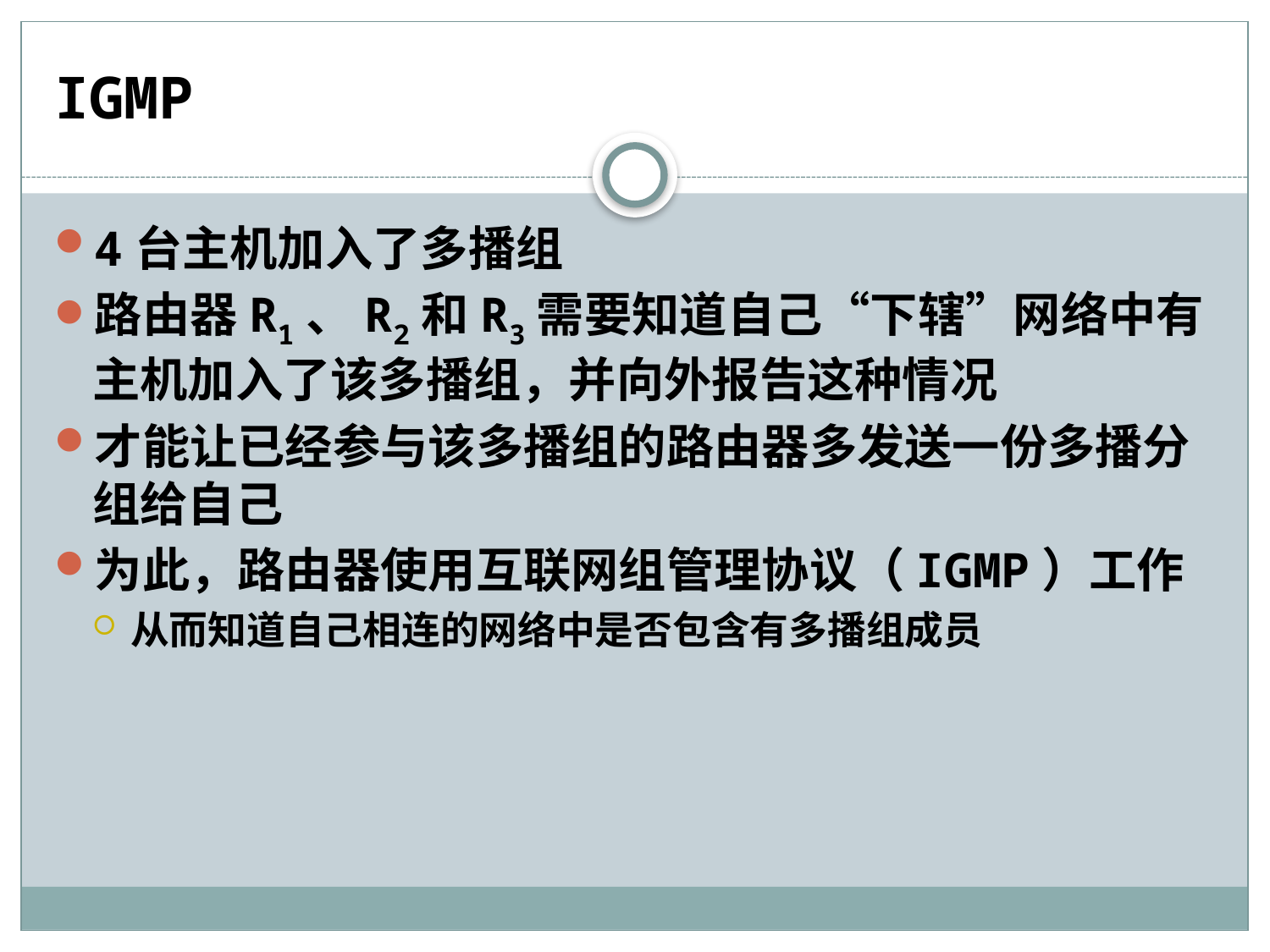

# IGMP
4台主机加入了多播组
路由器R1、R2和R3需要知道自己“下辖”网络中有主机加入了该多播组，并向外报告这种情况
才能让已经参与该多播组的路由器多发送一份多播分组给自己
为此，路由器使用互联网组管理协议（IGMP）工作
从而知道自己相连的网络中是否包含有多播组成员